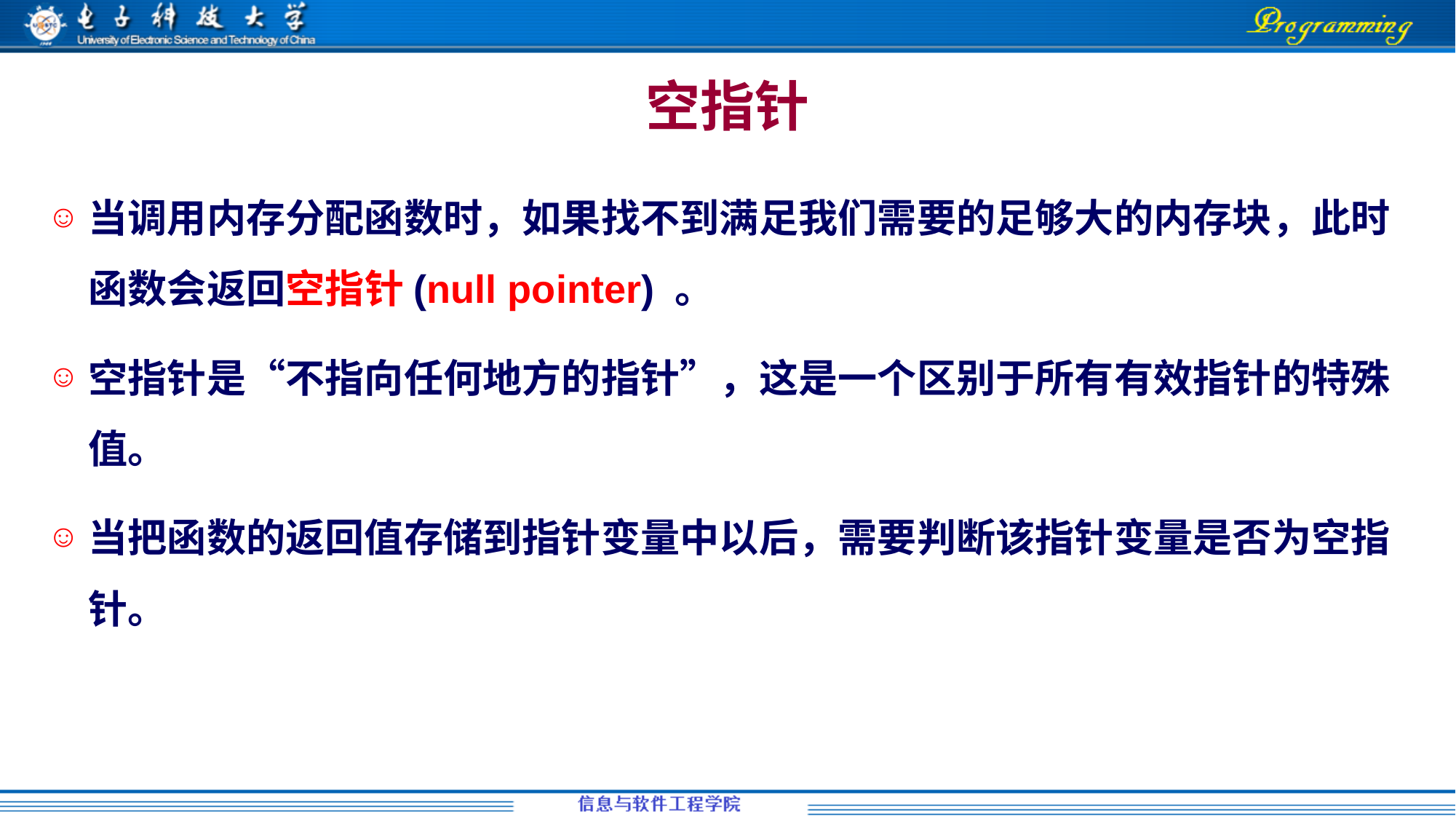

# 空指针
当调用内存分配函数时，如果找不到满足我们需要的足够大的内存块，此时函数会返回空指针(null pointer) 。
空指针是“不指向任何地方的指针”，这是一个区别于所有有效指针的特殊值。
当把函数的返回值存储到指针变量中以后，需要判断该指针变量是否为空指针。